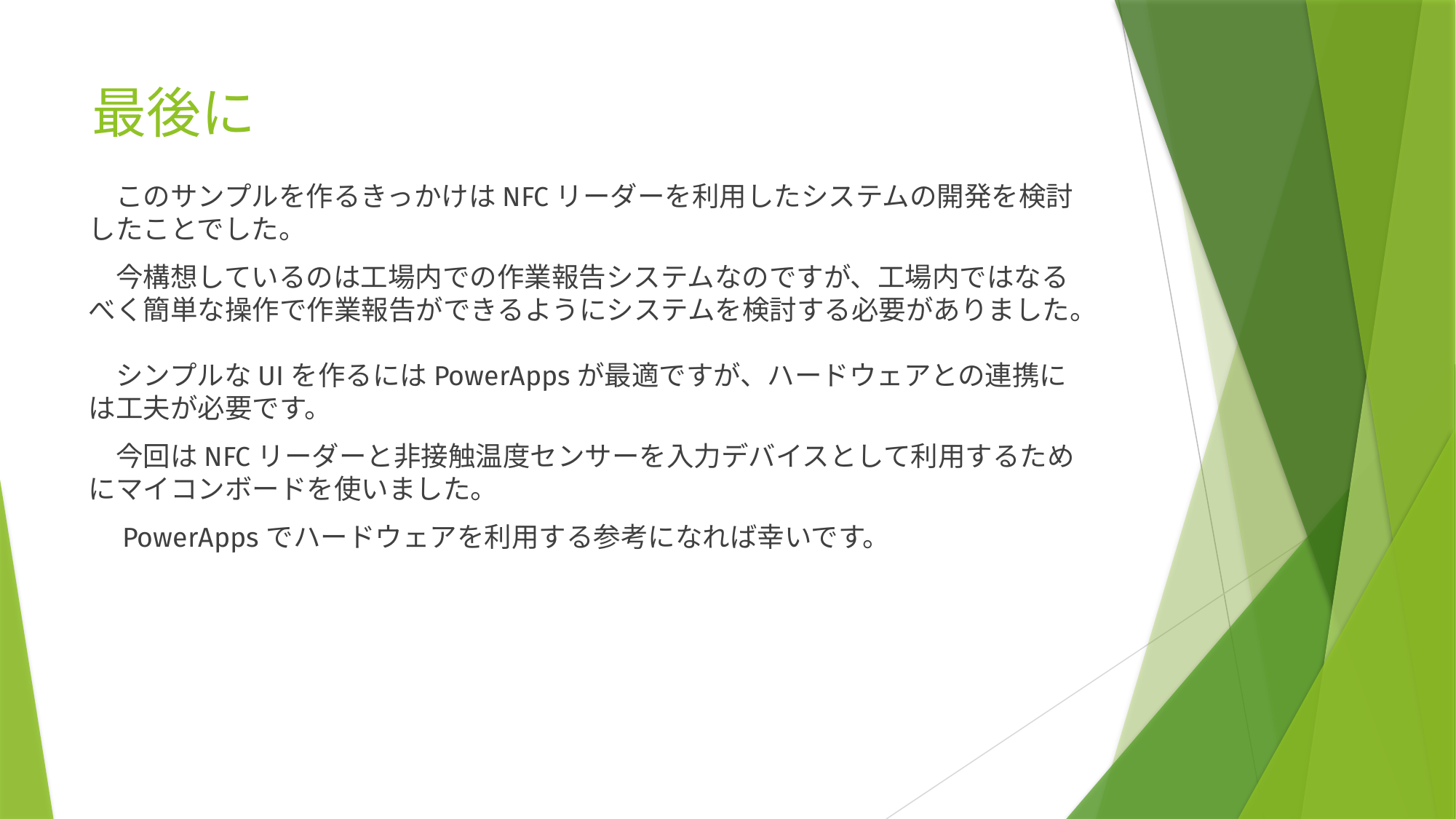

# 最後に
　このサンプルを作るきっかけはNFCリーダーを利用したシステムの開発を検討したことでした。
　今構想しているのは工場内での作業報告システムなのですが、工場内ではなるべく簡単な操作で作業報告ができるようにシステムを検討する必要がありました。
　シンプルなUIを作るにはPowerAppsが最適ですが、ハードウェアとの連携には工夫が必要です。
　今回はNFCリーダーと非接触温度センサーを入力デバイスとして利用するためにマイコンボードを使いました。
　PowerAppsでハードウェアを利用する参考になれば幸いです。